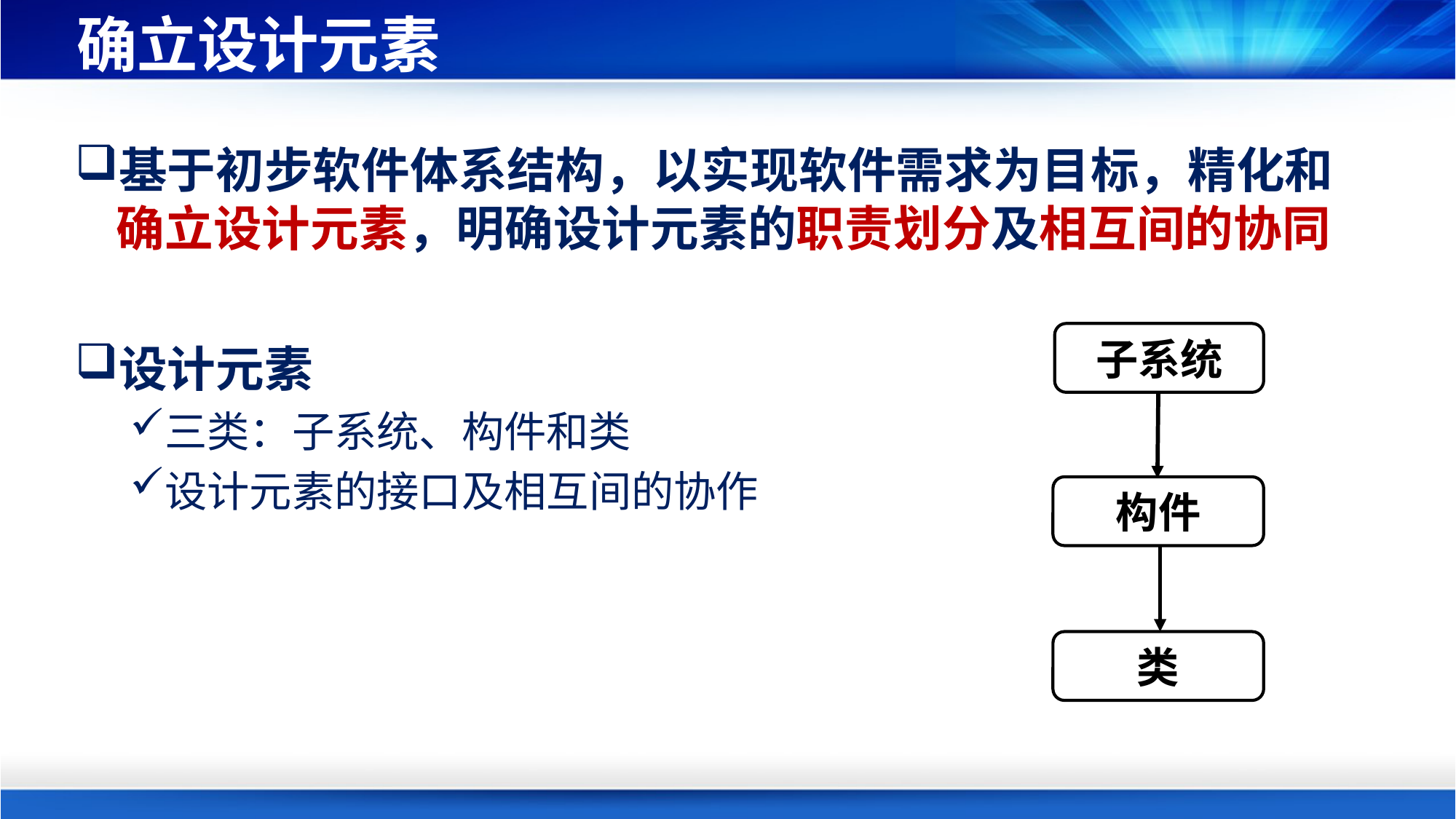

# 确立设计元素
基于初步软件体系结构，以实现软件需求为目标，精化和确立设计元素，明确设计元素的职责划分及相互间的协同

设计元素
三类：子系统、构件和类
设计元素的接口及相互间的协作

子系统
构件
类